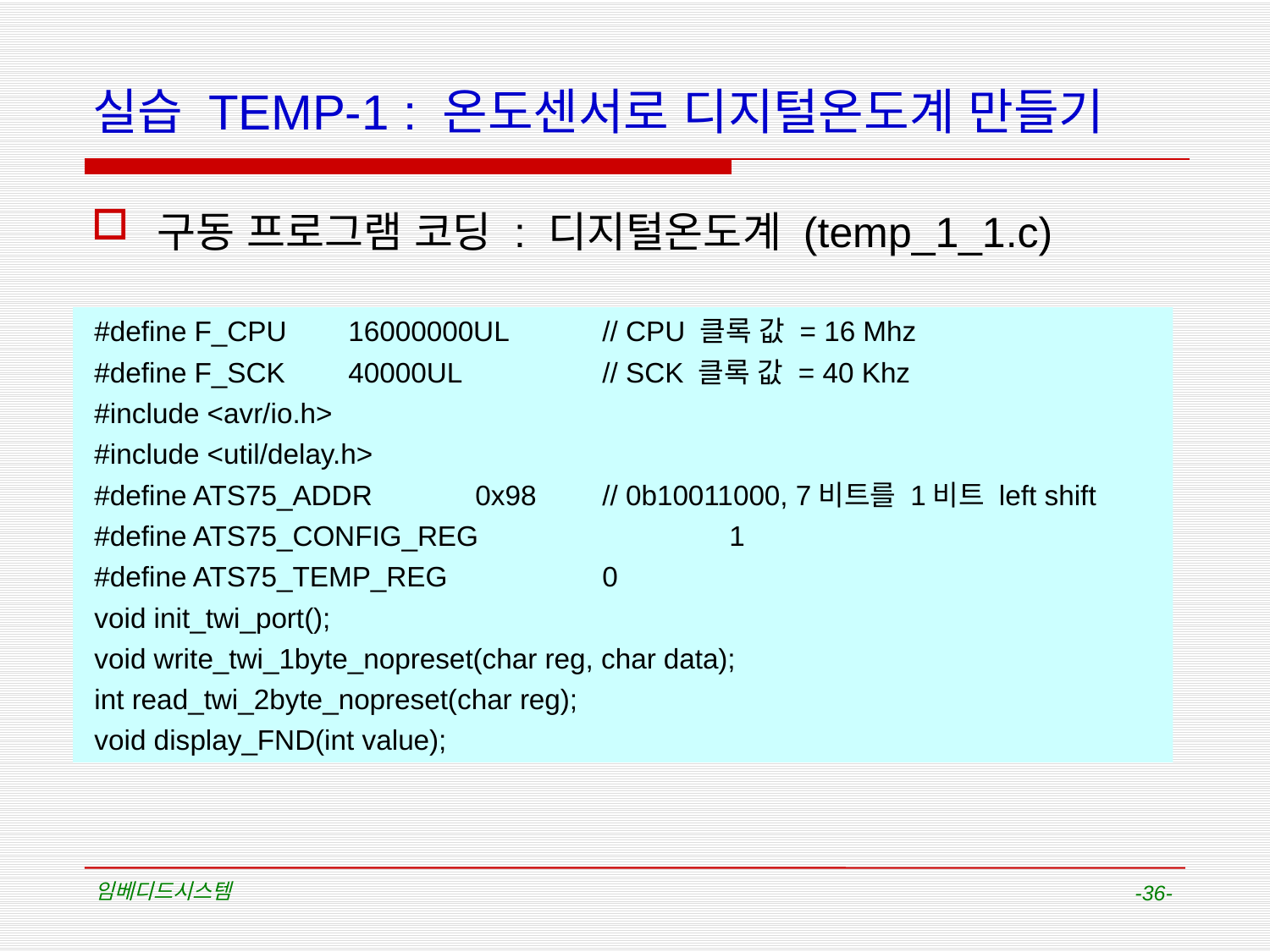

# 실습 TEMP-1 : 온도센서로 디지털온도계 만들기
구동 프로그램 코딩 : 디지털온도계 (temp_1_1.c)

#define F_CPU 	16000000UL	// CPU 클록 값 = 16 Mhz
#define F_SCK	40000UL		// SCK 클록 값 = 40 Khz
#include <avr/io.h>
#include <util/delay.h>
#define ATS75_ADDR	0x98	// 0b10011000, 7비트를 1비트 left shift
#define ATS75_CONFIG_REG		1
#define ATS75_TEMP_REG		0
void init_twi_port();
void write_twi_1byte_nopreset(char reg, char data);
int read_twi_2byte_nopreset(char reg);
void display_FND(int value);
임베디드시스템
-36-